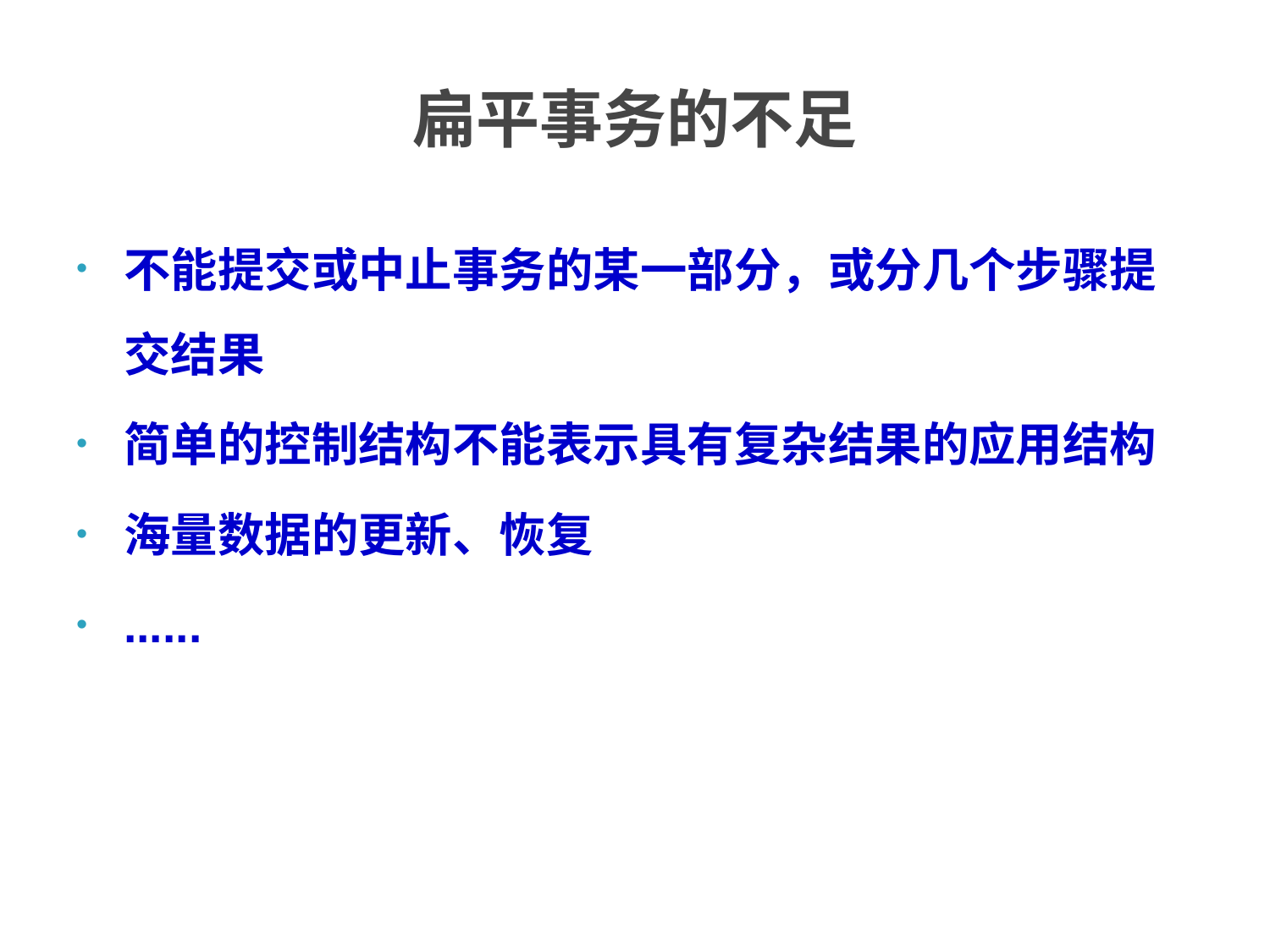

# 扁平事务的不足
不能提交或中止事务的某一部分，或分几个步骤提交结果
简单的控制结构不能表示具有复杂结果的应用结构
海量数据的更新、恢复
......